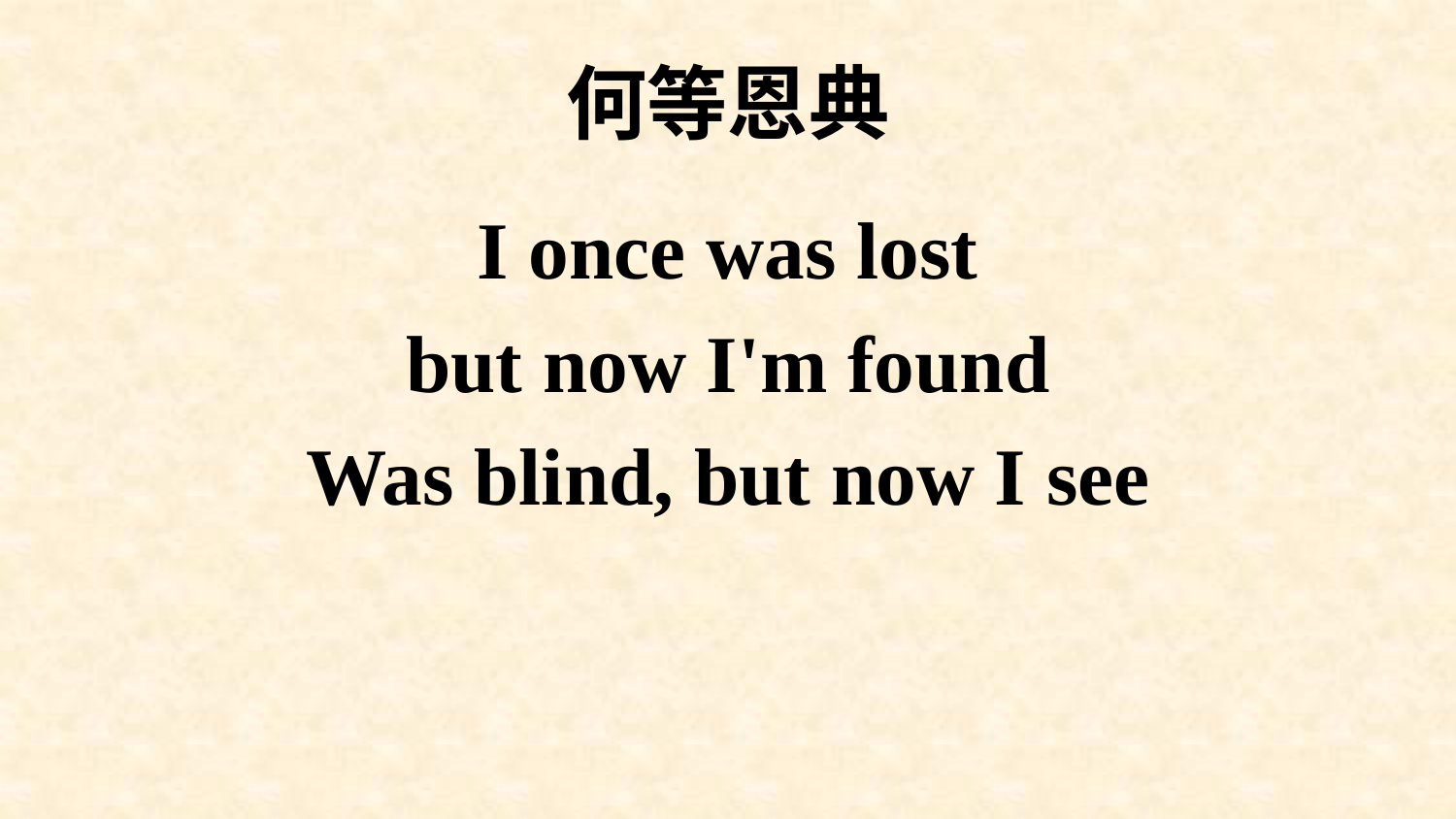

# 何等恩典
I once was lost
but now I'm found
Was blind, but now I see